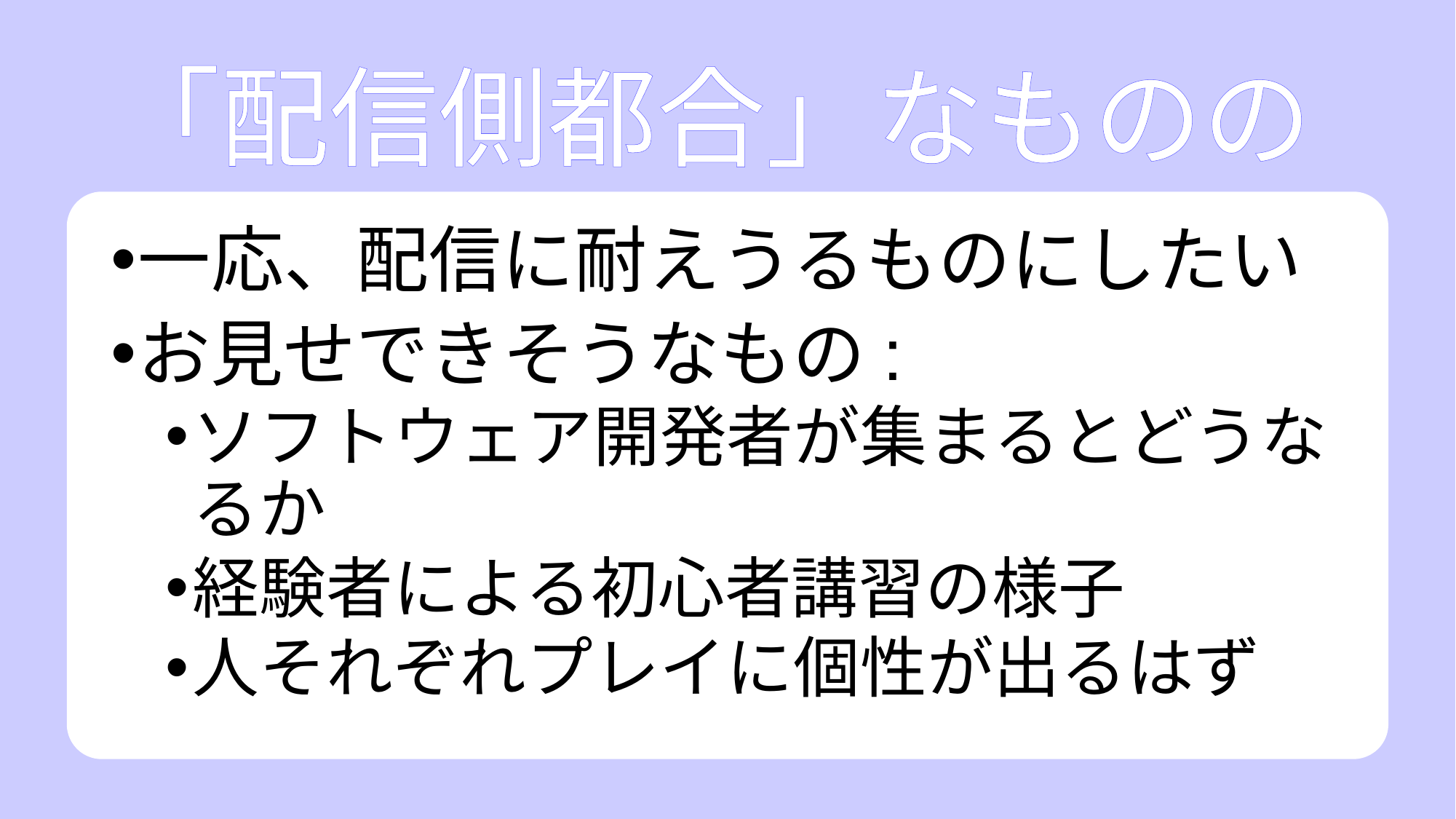

# 「配信側都合」なものの
一応、配信に耐えうるものにしたい
お見せできそうなもの:
ソフトウェア開発者が集まるとどうなるか
経験者による初心者講習の様子
人それぞれプレイに個性が出るはず